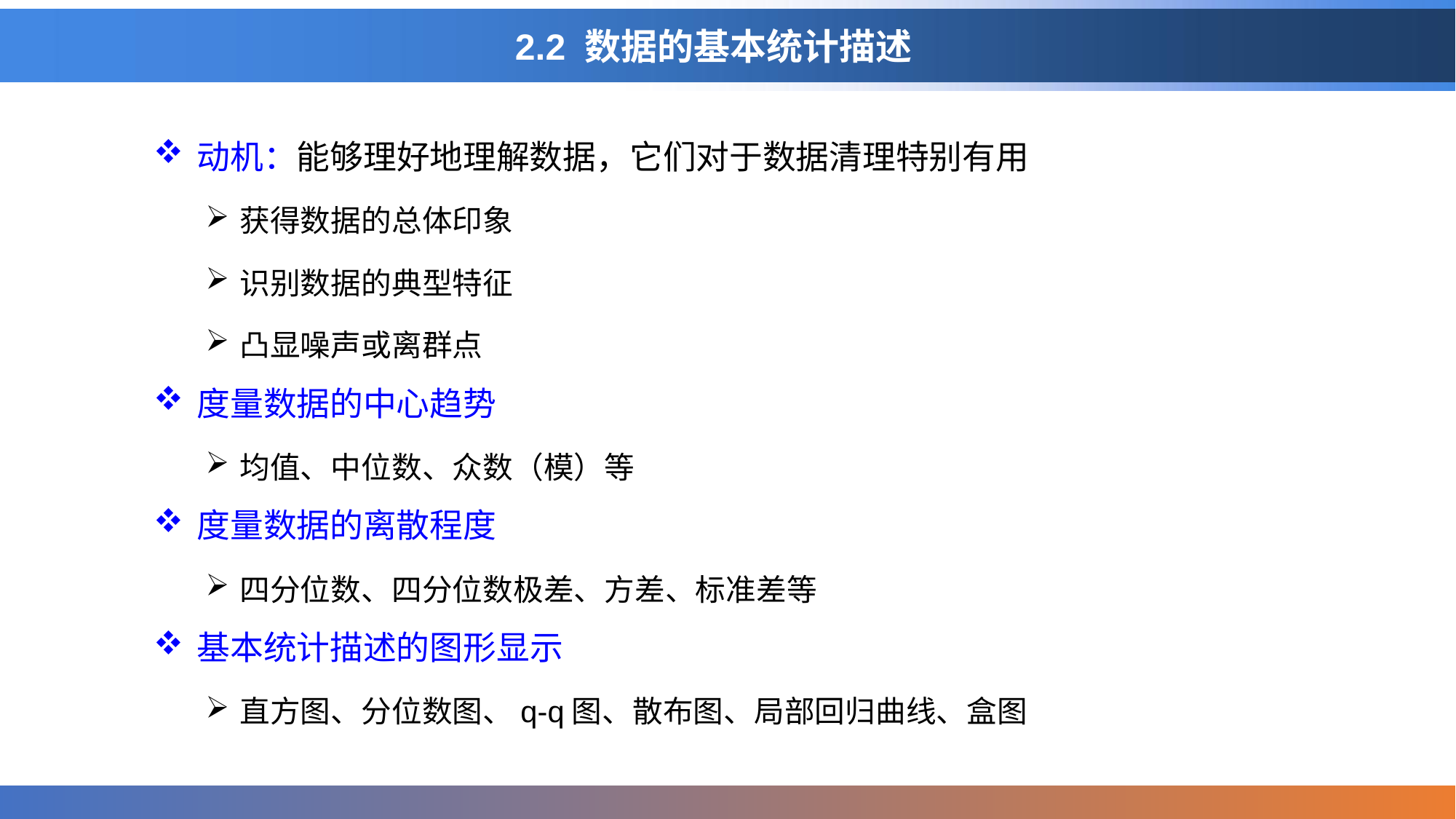

# 2.2 数据的基本统计描述
动机：能够理好地理解数据，它们对于数据清理特别有用
获得数据的总体印象
识别数据的典型特征
凸显噪声或离群点
度量数据的中心趋势
均值、中位数、众数（模）等
度量数据的离散程度
四分位数、四分位数极差、方差、标准差等
基本统计描述的图形显示
直方图、分位数图、q-q图、散布图、局部回归曲线、盒图